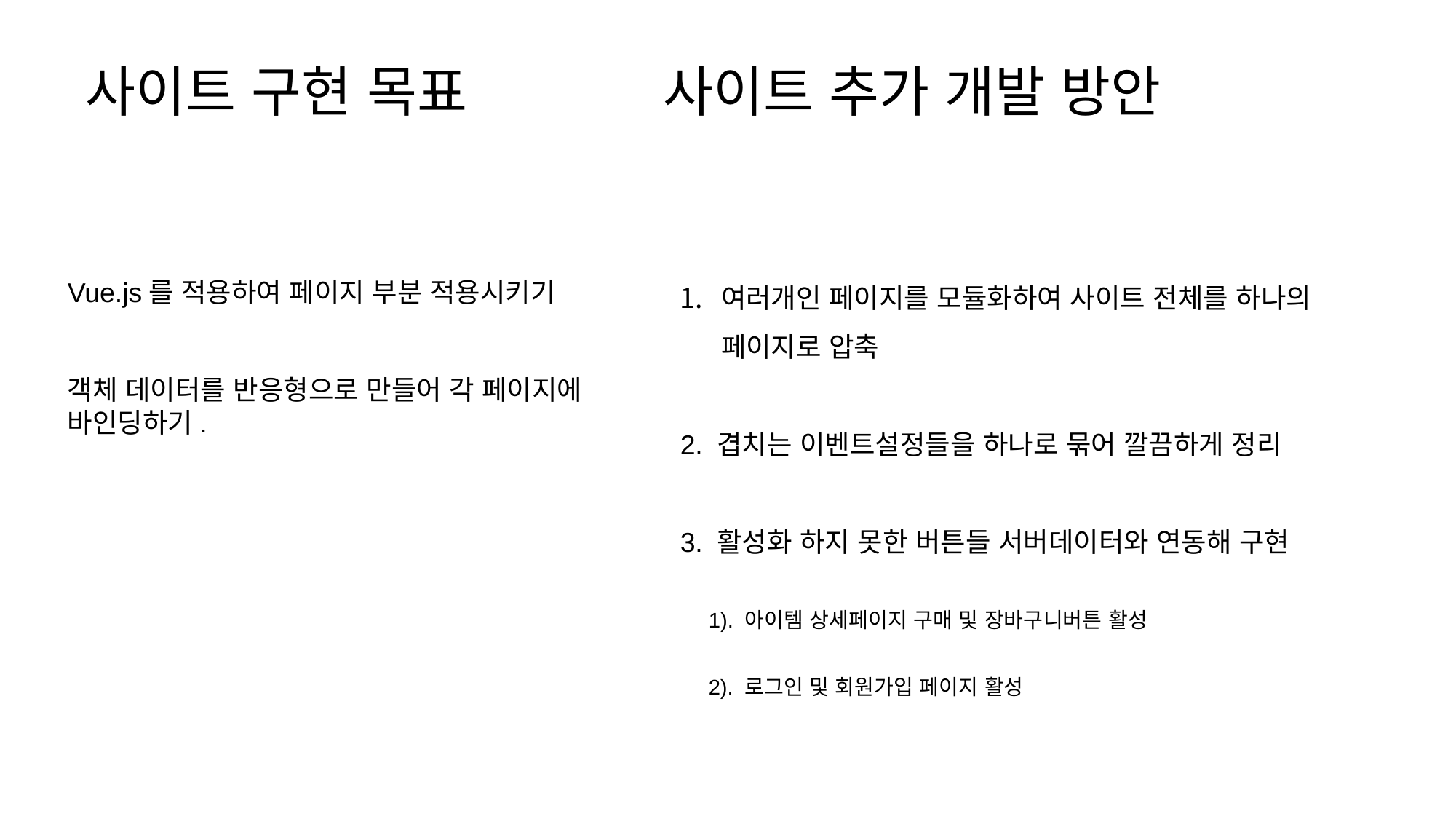

# 사이트 구현 목표
사이트 추가 개발 방안
여러개인 페이지를 모듈화하여 사이트 전체를 하나의 페이지로 압축
Vue.js를 적용하여 페이지 부분 적용시키기
객체 데이터를 반응형으로 만들어 각 페이지에
바인딩하기.
2. 겹치는 이벤트설정들을 하나로 묶어 깔끔하게 정리
3. 활성화 하지 못한 버튼들 서버데이터와 연동해 구현
1). 아이템 상세페이지 구매 및 장바구니버튼 활성
2). 로그인 및 회원가입 페이지 활성